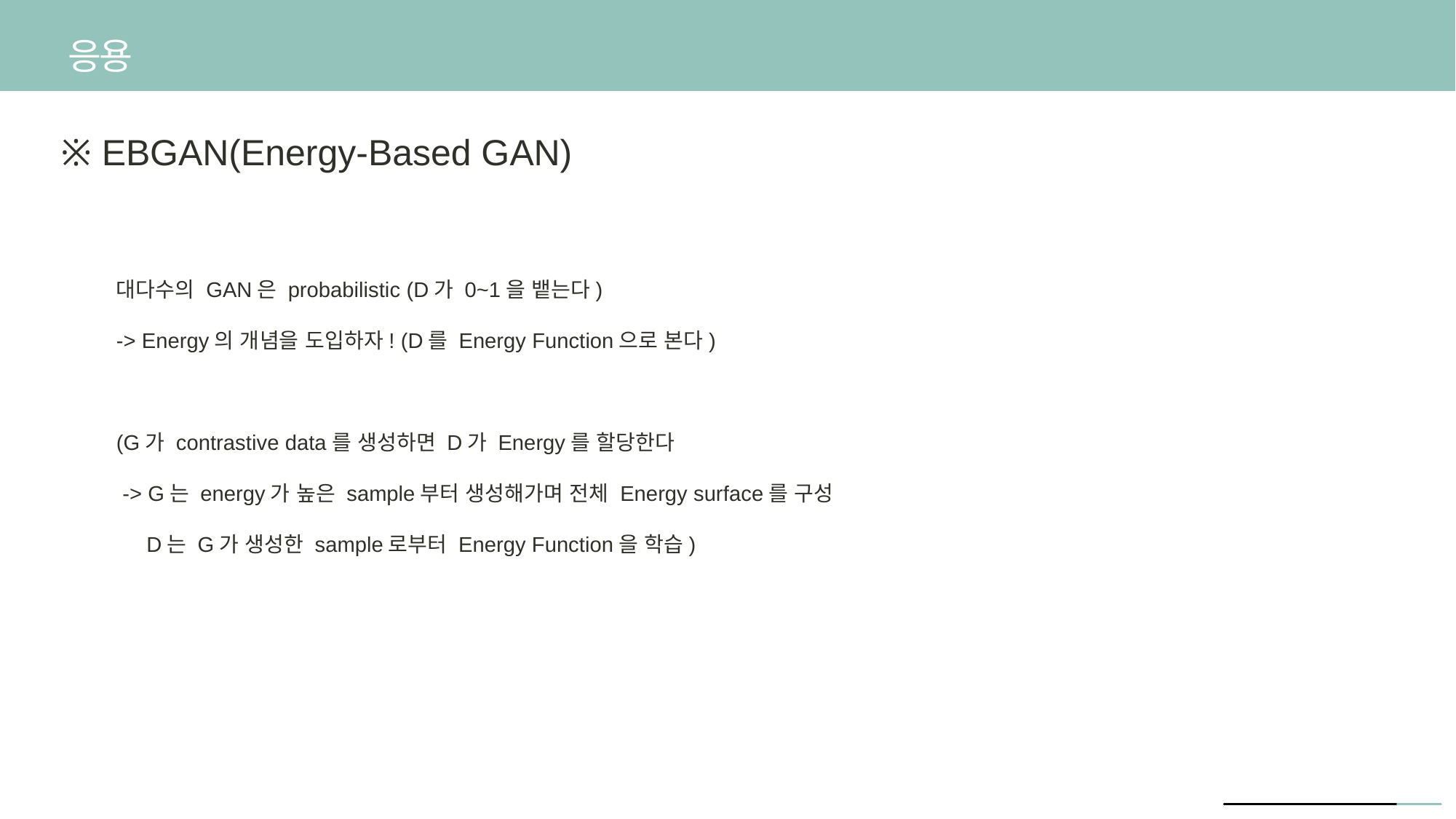

응용
※ EBGAN(Energy-Based GAN)

대다수의 GAN은 probabilistic (D가 0~1을 뱉는다)

-> Energy의 개념을 도입하자! (D를 Energy Function으로 본다)

(G가 contrastive data를 생성하면 D가 Energy를 할당한다

 -> G는 energy가 높은 sample부터 생성해가며 전체 Energy surface를 구성

     D는 G가 생성한 sample로부터 Energy Function을 학습)